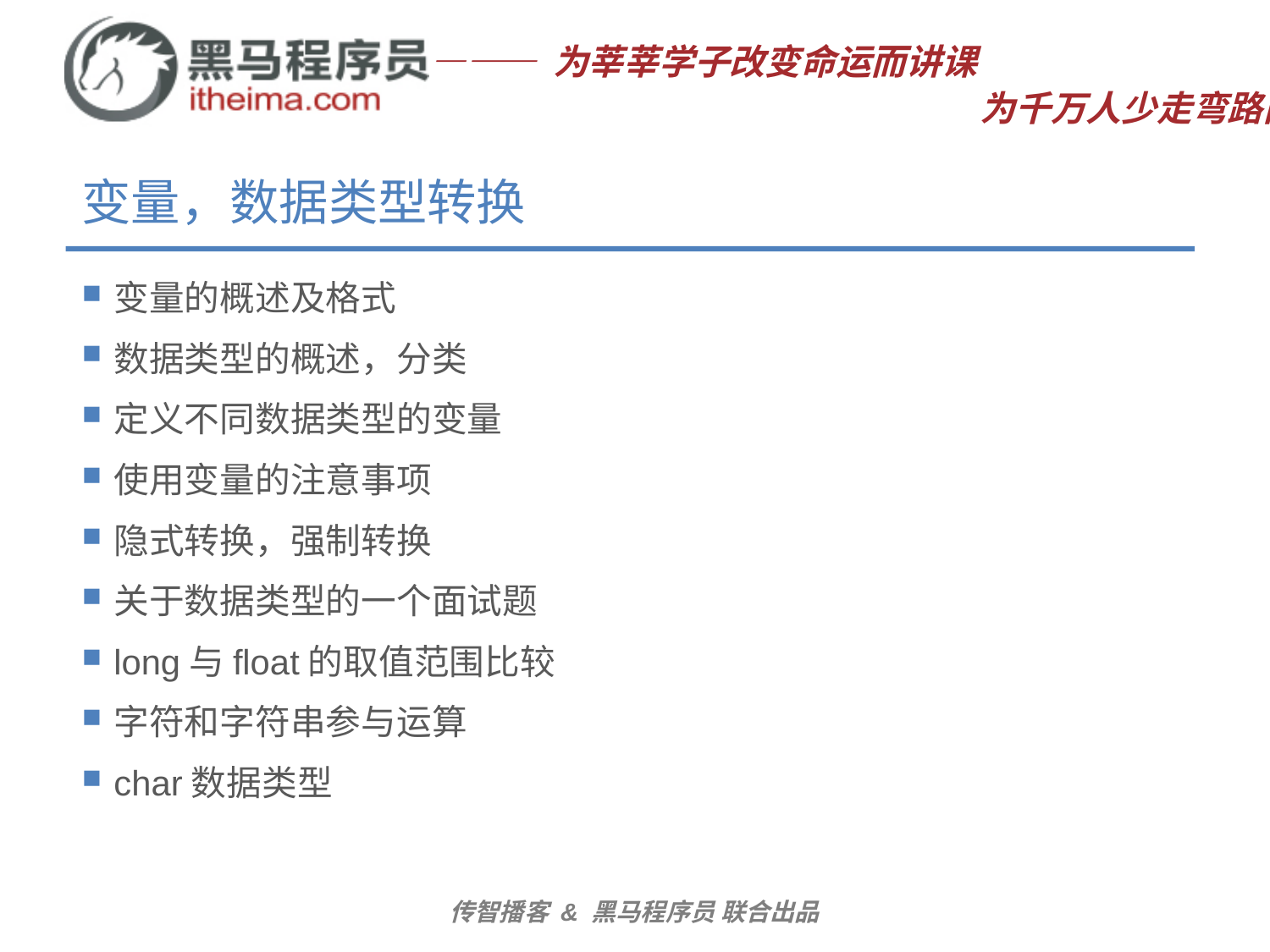

# 变量，数据类型转换
变量的概述及格式
数据类型的概述，分类
定义不同数据类型的变量
使用变量的注意事项
隐式转换，强制转换
关于数据类型的一个面试题
long与float的取值范围比较
字符和字符串参与运算
char数据类型